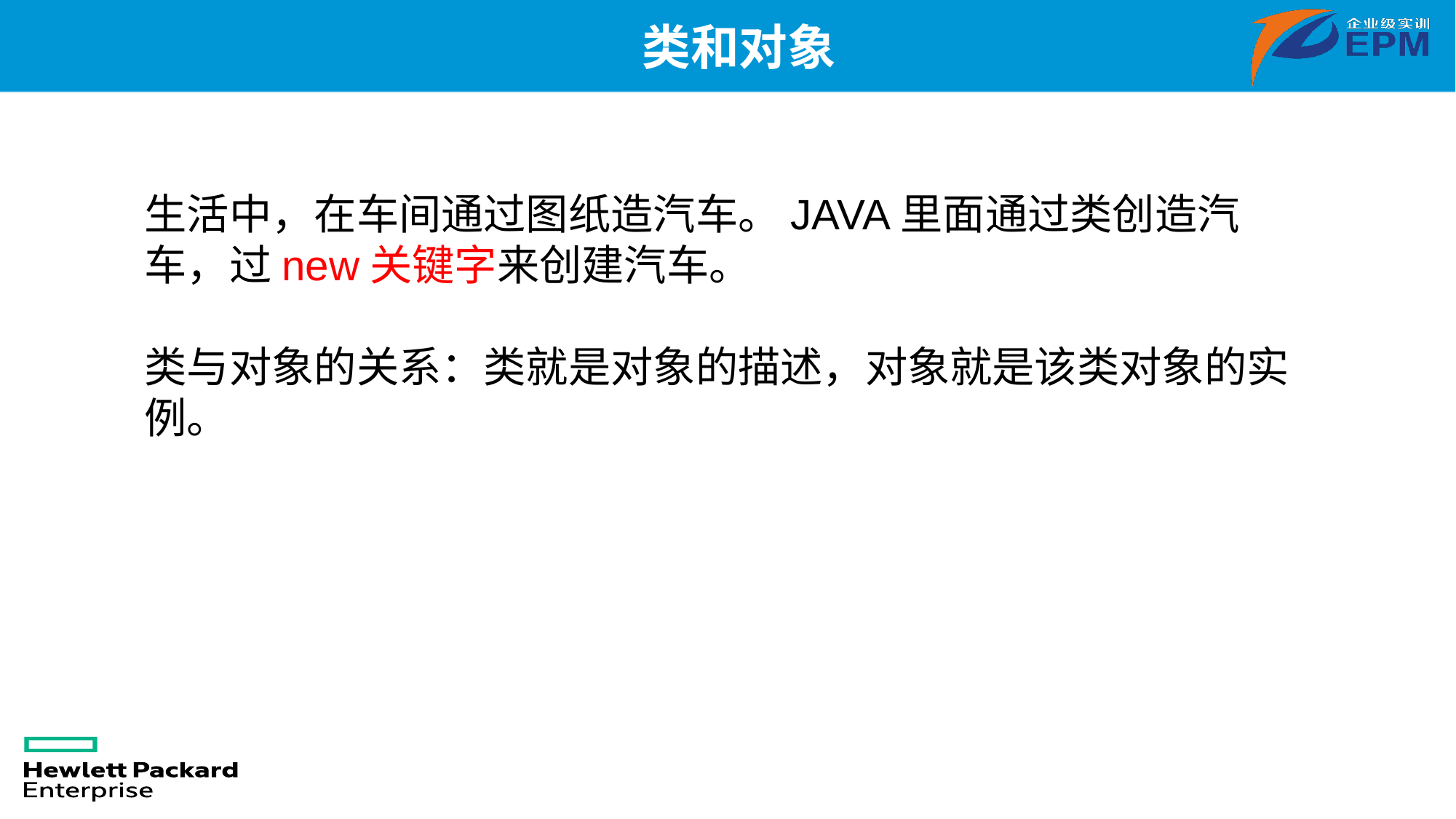

# 类和对象
生活中，在车间通过图纸造汽车。JAVA里面通过类创造汽车，过new关键字来创建汽车。

类与对象的关系：类就是对象的描述，对象就是该类对象的实例。